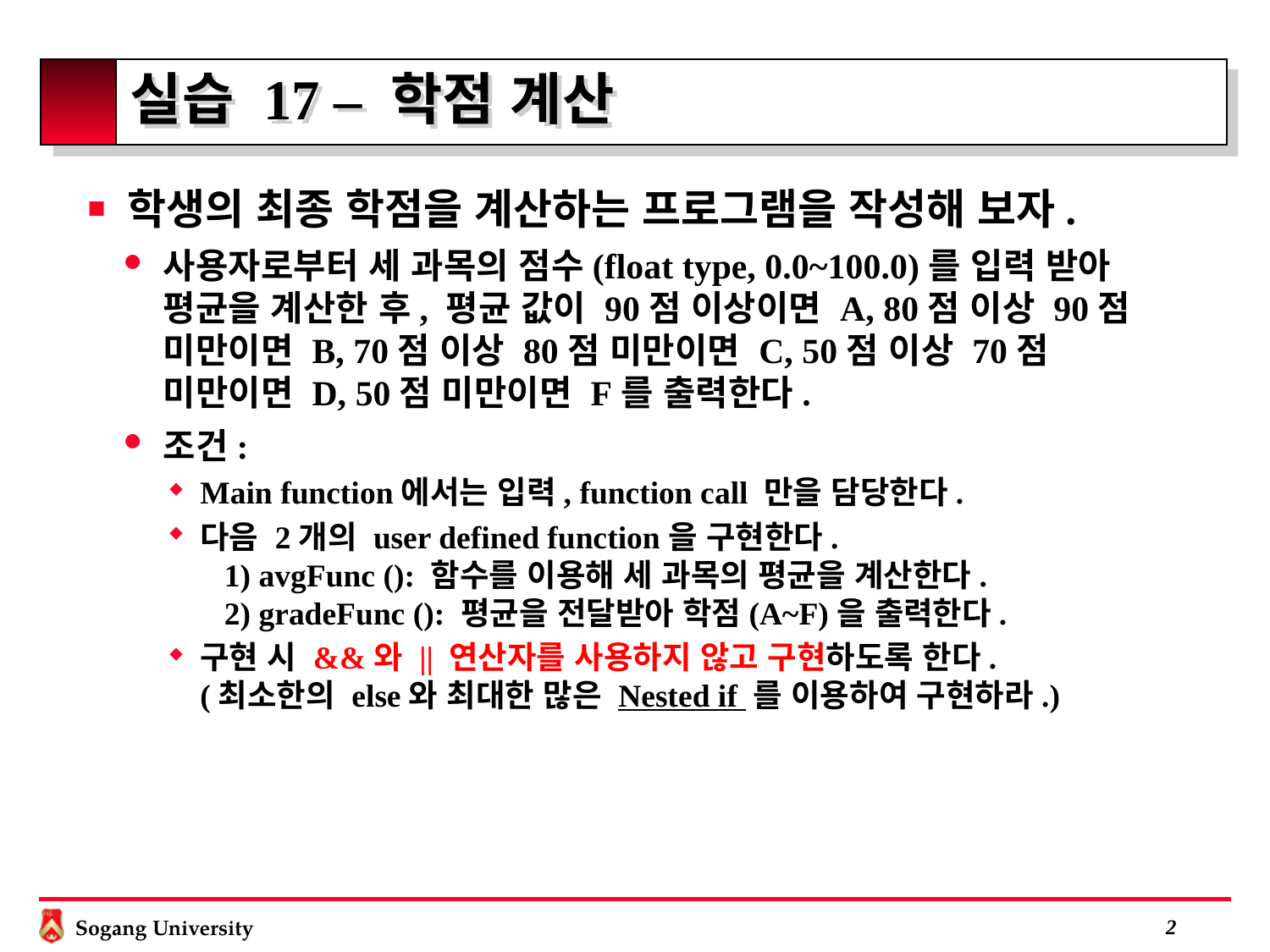

# 실습 17 – 학점 계산
학생의 최종 학점을 계산하는 프로그램을 작성해 보자.
사용자로부터 세 과목의 점수(float type, 0.0~100.0)를 입력 받아 평균을 계산한 후, 평균 값이 90점 이상이면 A, 80점 이상 90점 미만이면 B, 70점 이상 80점 미만이면 C, 50점 이상 70점 미만이면 D, 50점 미만이면 F를 출력한다.
조건:
Main function에서는 입력, function call 만을 담당한다.
다음 2개의 user defined function을 구현한다.
   1) avgFunc (): 함수를 이용해 세 과목의 평균을 계산한다.
   2) gradeFunc (): 평균을 전달받아 학점(A~F)을 출력한다.
구현 시 &&와 || 연산자를 사용하지 않고 구현하도록 한다.
(최소한의 else와 최대한 많은 Nested if 를 이용하여 구현하라.)
 2